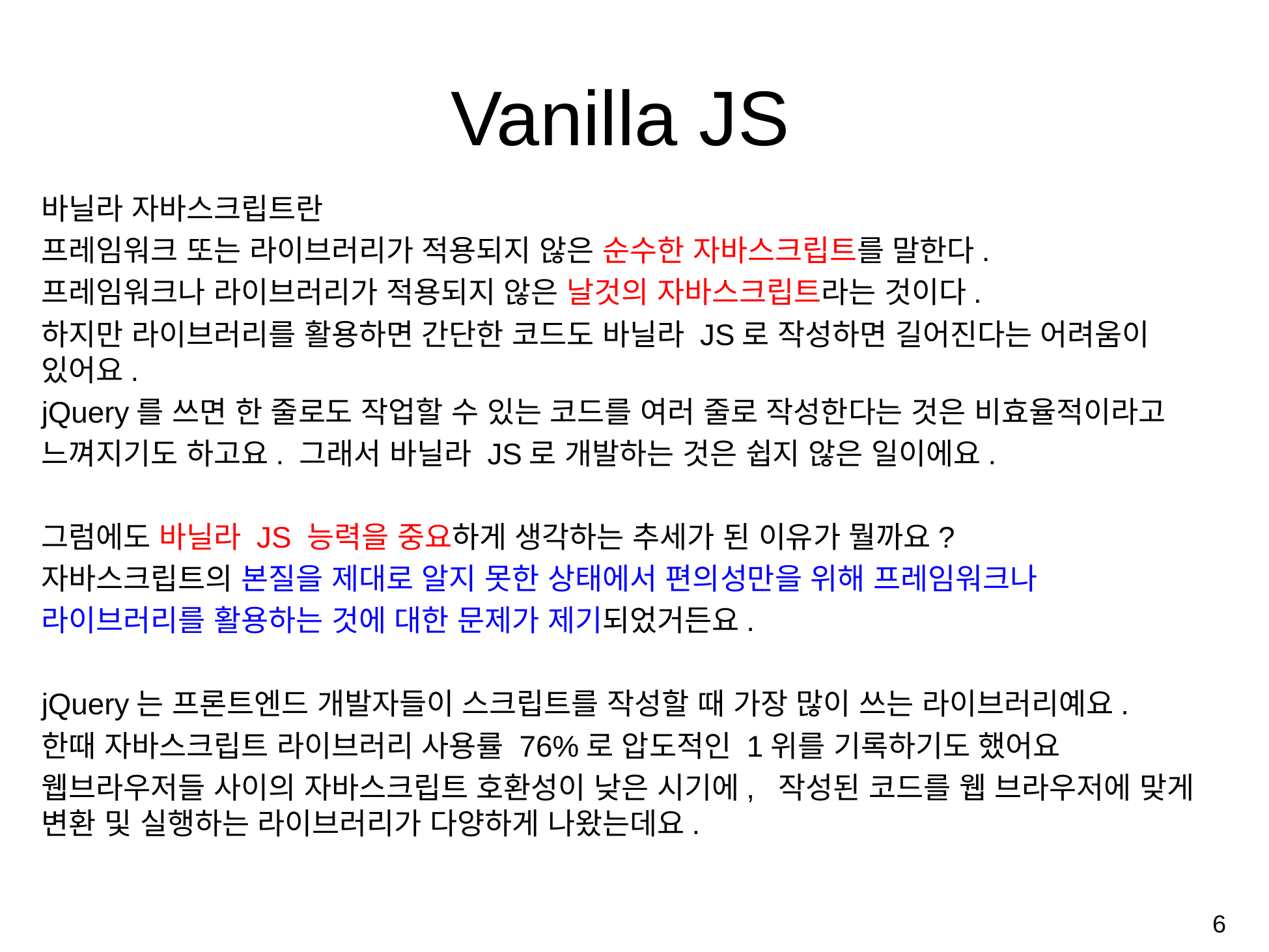

# Vanilla JS
바닐라 자바스크립트란
프레임워크 또는 라이브러리가 적용되지 않은 순수한 자바스크립트를 말한다.
프레임워크나 라이브러리가 적용되지 않은 날것의 자바스크립트라는 것이다.
하지만 라이브러리를 활용하면 간단한 코드도 바닐라 JS로 작성하면 길어진다는 어려움이 있어요.
jQuery를 쓰면 한 줄로도 작업할 수 있는 코드를 여러 줄로 작성한다는 것은 비효율적이라고
느껴지기도 하고요. 그래서 바닐라 JS로 개발하는 것은 쉽지 않은 일이에요.

그럼에도 바닐라 JS 능력을 중요하게 생각하는 추세가 된 이유가 뭘까요?
자바스크립트의 본질을 제대로 알지 못한 상태에서 편의성만을 위해 프레임워크나
라이브러리를 활용하는 것에 대한 문제가 제기되었거든요.

jQuery는 프론트엔드 개발자들이 스크립트를 작성할 때 가장 많이 쓰는 라이브러리예요.
한때 자바스크립트 라이브러리 사용률 76%로 압도적인 1위를 기록하기도 했어요
웹브라우저들 사이의 자바스크립트 호환성이 낮은 시기에,  작성된 코드를 웹 브라우저에 맞게 변환 및 실행하는 라이브러리가 다양하게 나왔는데요.

6